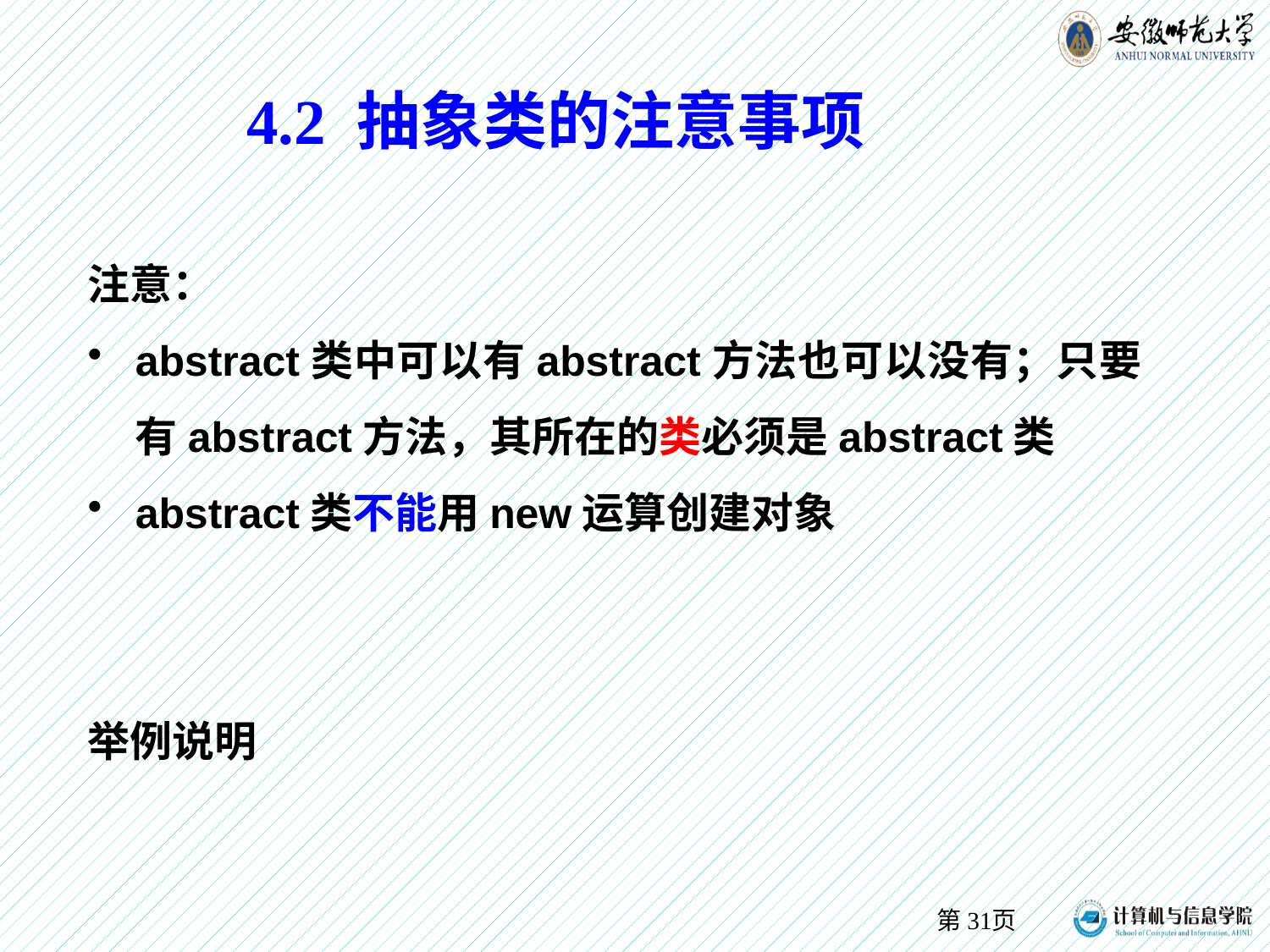

# 4.2 抽象类的注意事项
注意：
abstract类中可以有abstract方法也可以没有；只要有abstract方法，其所在的类必须是abstract类
abstract类不能用new运算创建对象

举例说明
第31页